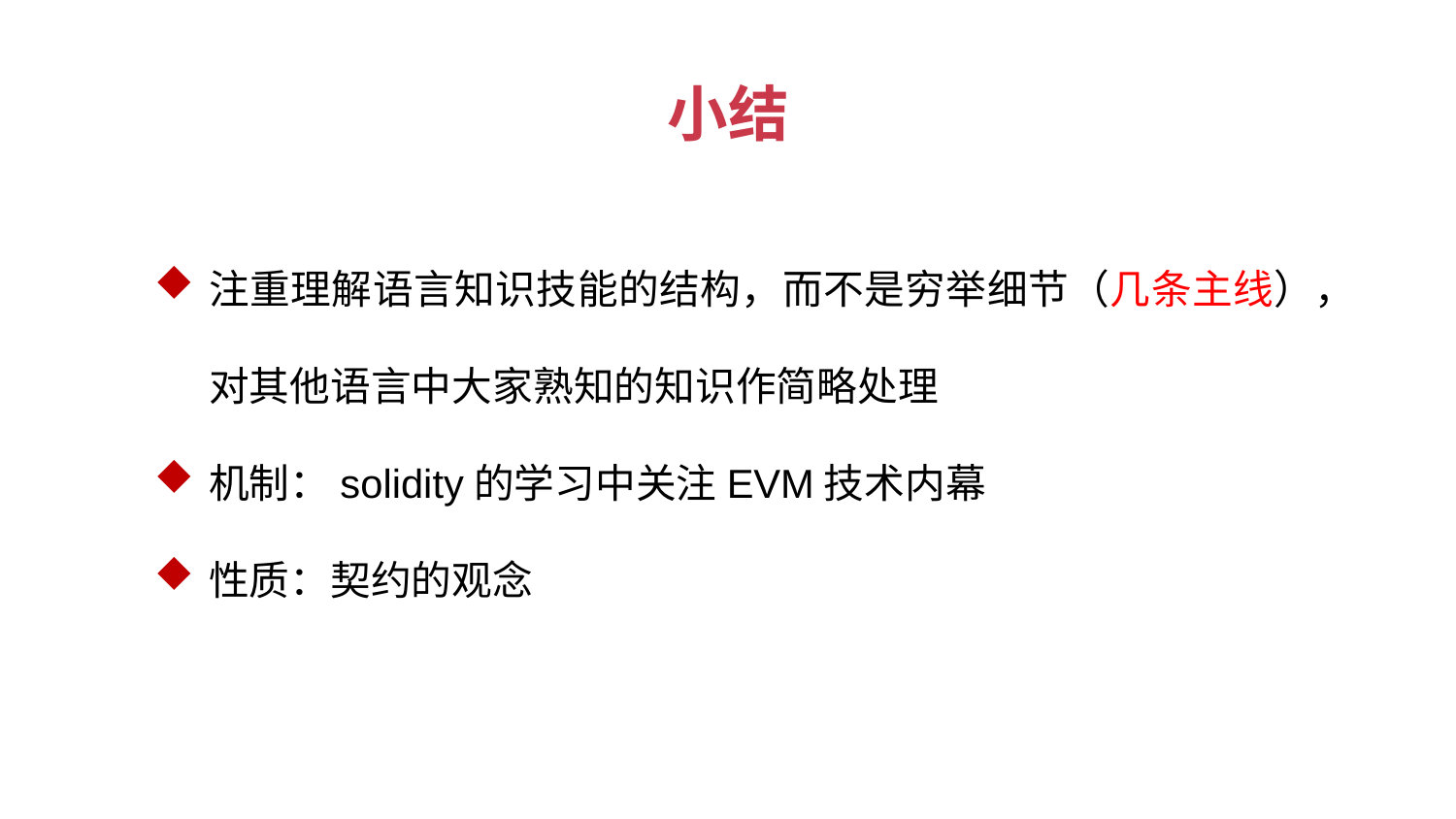

小结
注重理解语言知识技能的结构，而不是穷举细节（几条主线），对其他语言中大家熟知的知识作简略处理
机制：solidity的学习中关注EVM技术内幕
性质：契约的观念